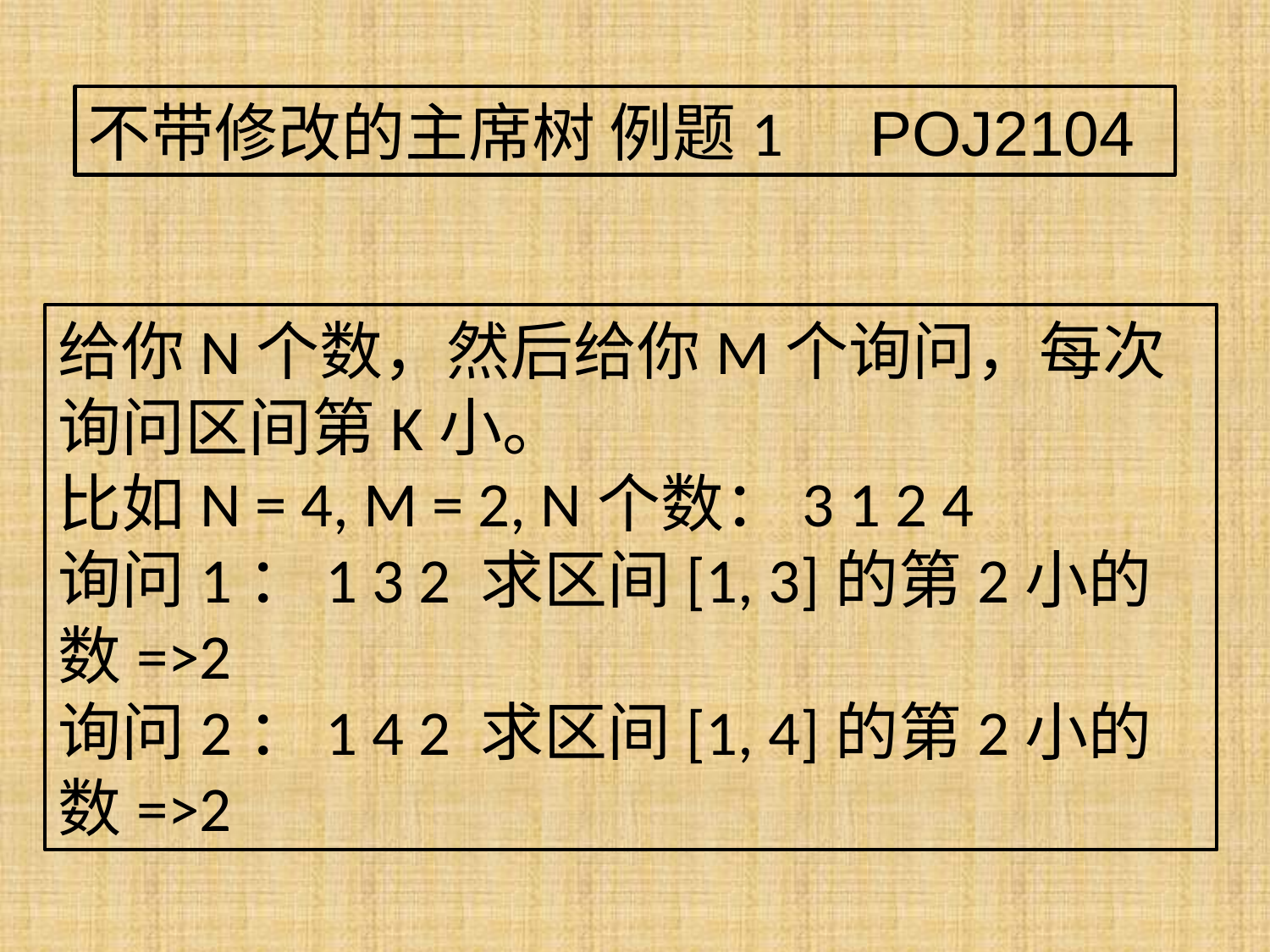

不带修改的主席树 例题1      POJ2104
给你N个数，然后给你M个询问，每次询问区间第K小。
比如N = 4, M = 2, N个数：3 1 2 4
询问1：1 3 2 求区间[1, 3]的第2小的数=>2
询问2：1 4 2 求区间[1, 4]的第2小的数=>2